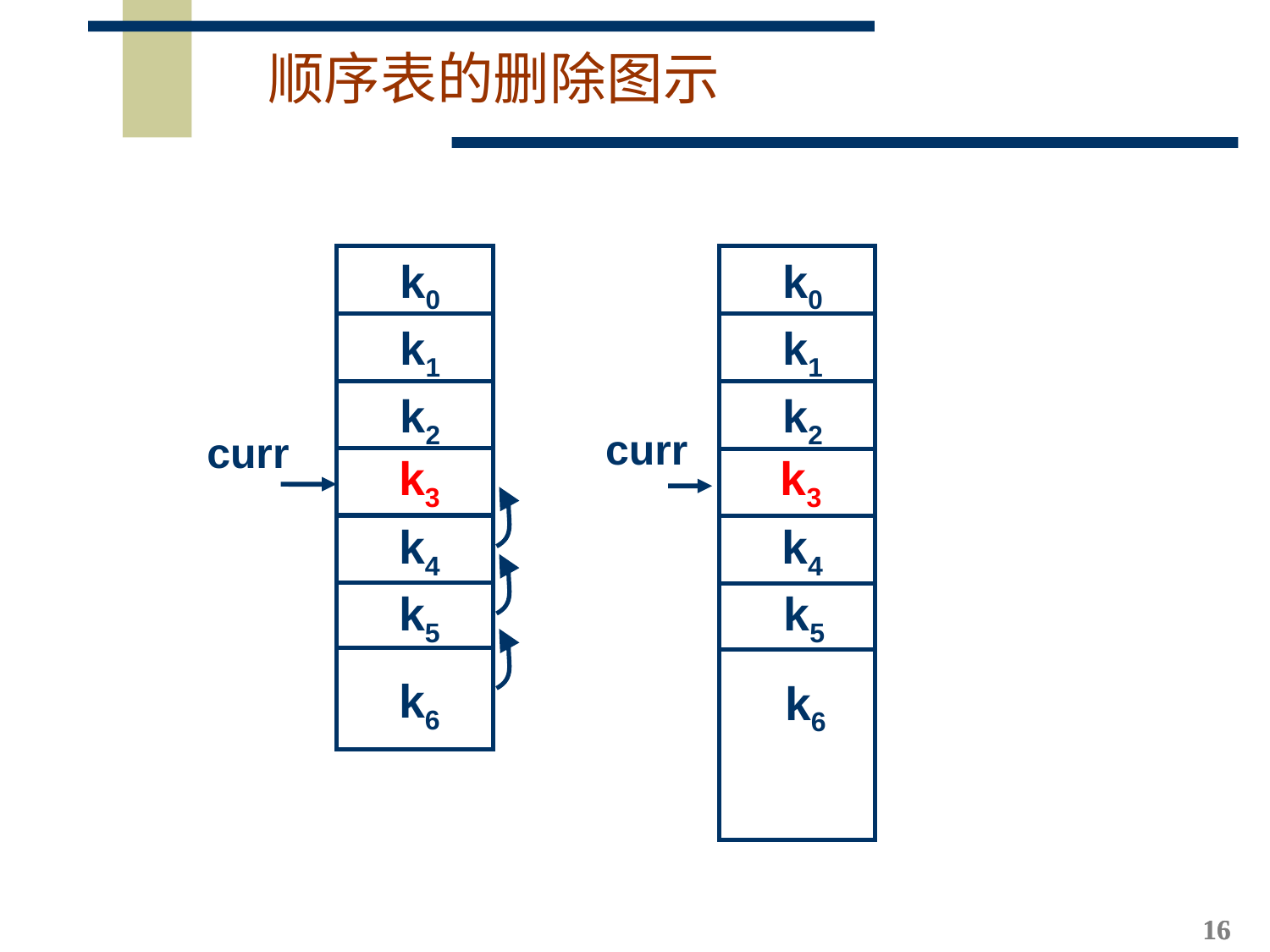

顺序表的删除图示
     k0
     k0
     k1
     k1
     k2
     k2
curr
curr
k3
k3

k4
k4

k5
k5

k6
k6